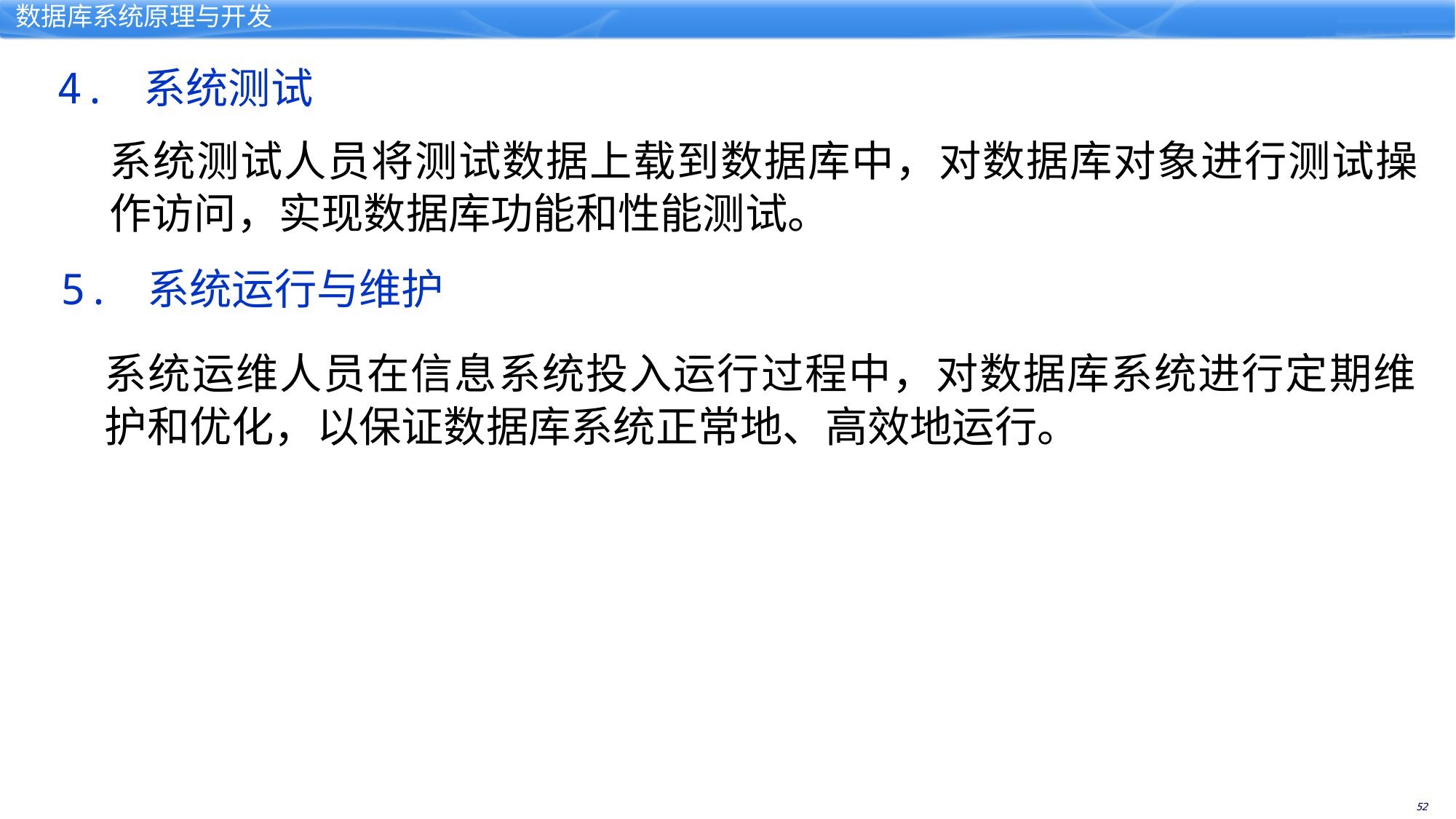

4. 系统测试
系统测试人员将测试数据上载到数据库中，对数据库对象进行测试操作访问，实现数据库功能和性能测试。
5. 系统运行与维护
系统运维人员在信息系统投入运行过程中，对数据库系统进行定期维护和优化，以保证数据库系统正常地、高效地运行。